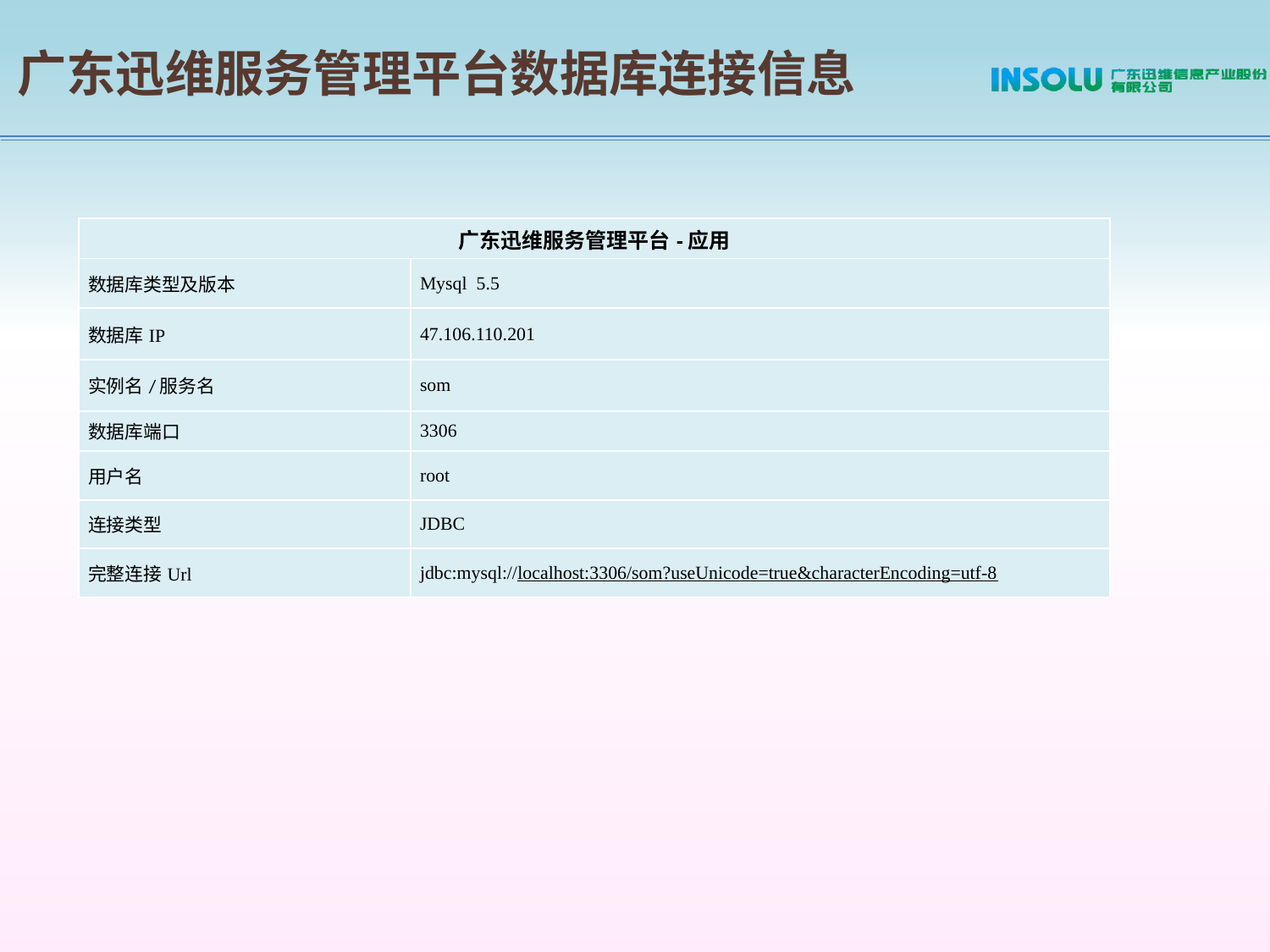

广东迅维服务管理平台数据库连接信息
| 广东迅维服务管理平台-应用 |  |
| --- | --- |
| 数据库类型及版本 | Mysql 5.5 |
| 数据库IP | 47.106.110.201 |
| 实例名/服务名 | som |
| 数据库端口 | 3306 |
| 用户名 | root |
| 连接类型 | JDBC |
| 完整连接Url | jdbc:mysql://localhost:3306/som?useUnicode=true&characterEncoding=utf-8 |